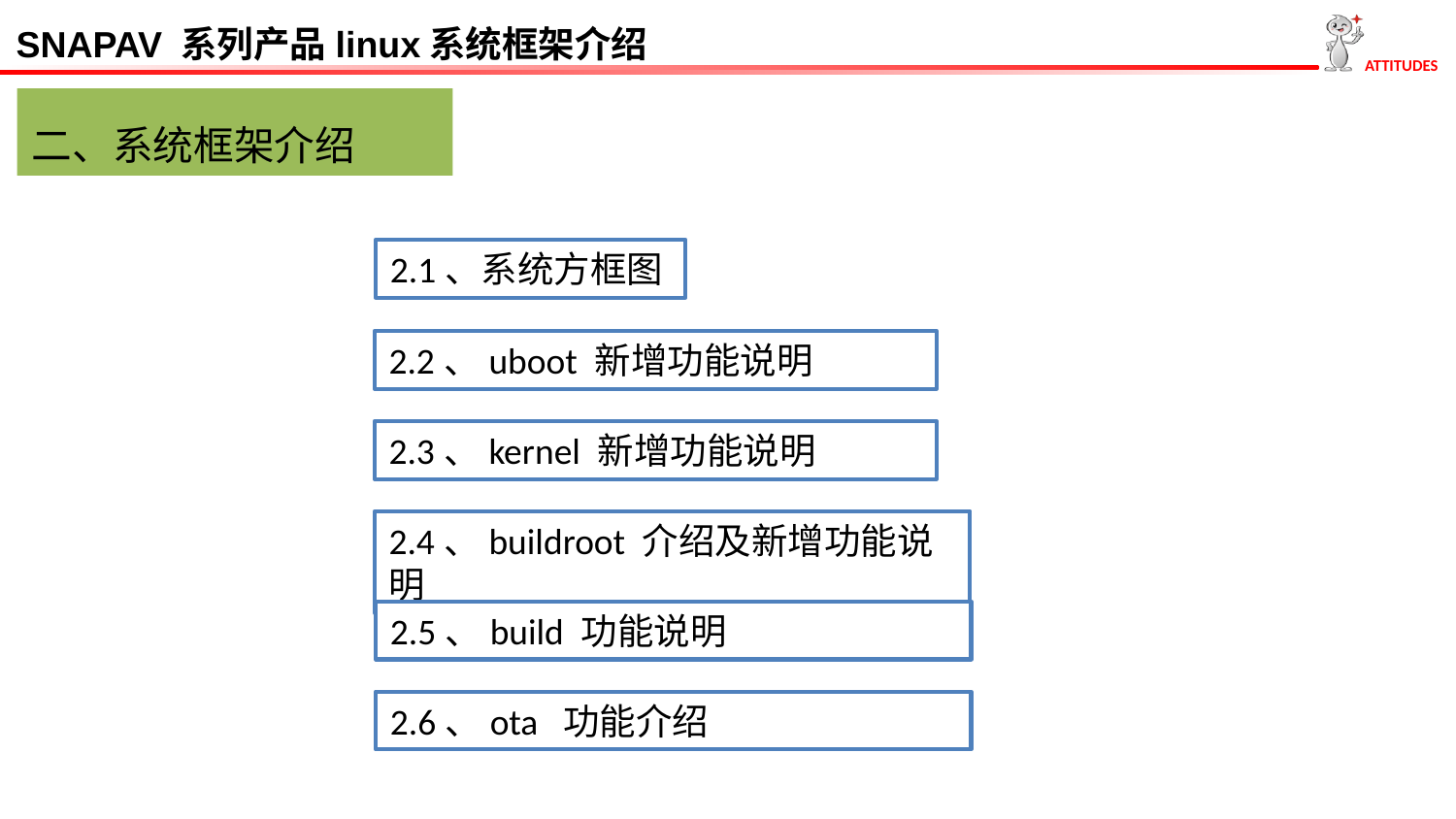

SNAPAV 系列产品linux系统框架介绍
二、系统框架介绍
2.1、系统方框图
2.2、uboot 新增功能说明
2.3、kernel 新增功能说明
2.4、buildroot 介绍及新增功能说明
2.5、build 功能说明
2.6、ota  功能介绍